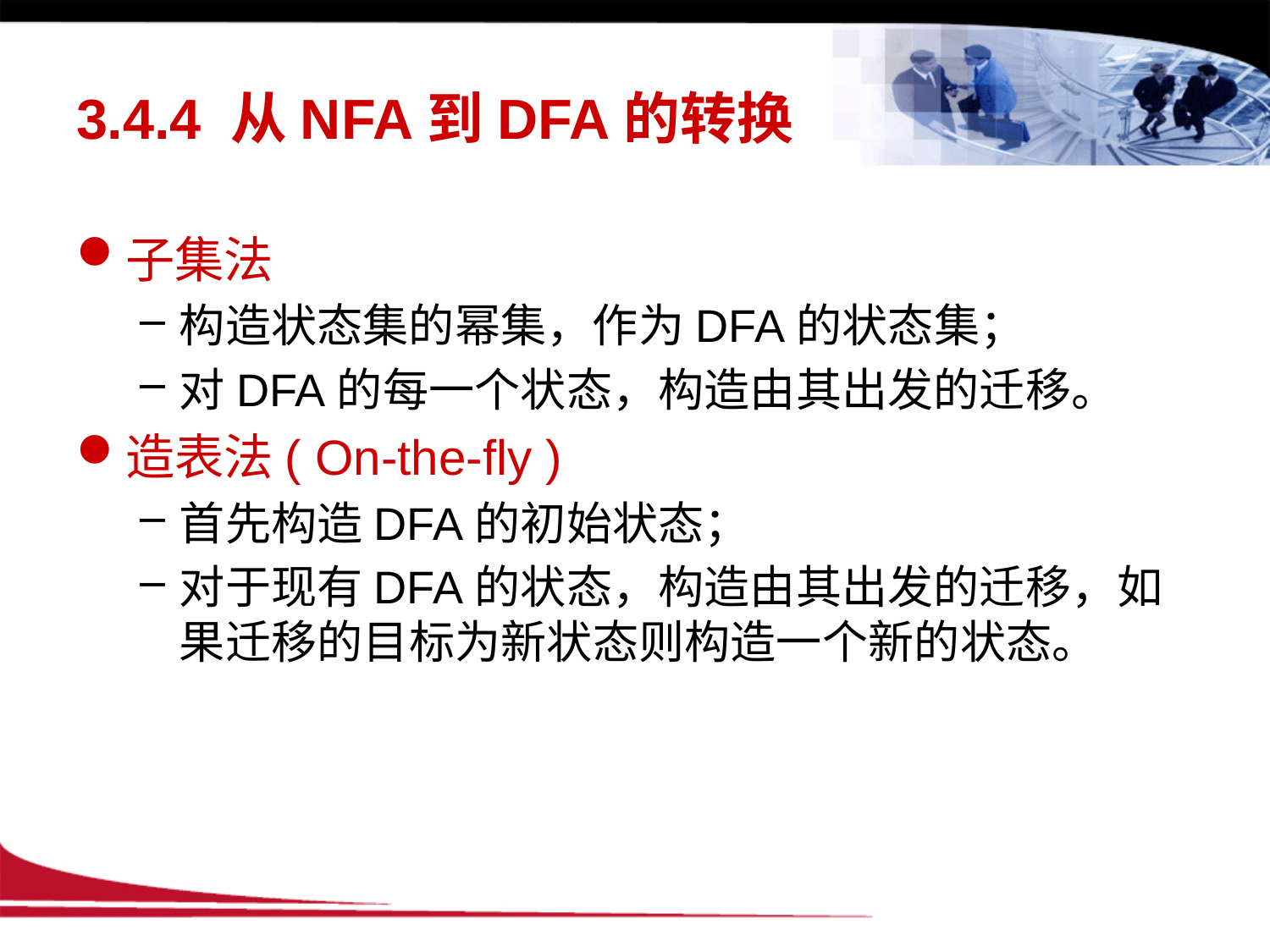

# 3.4.4 从NFA到DFA的转换
子集法
构造状态集的幂集，作为DFA的状态集；
对DFA的每一个状态，构造由其出发的迁移。
造表法( On-the-fly )
首先构造DFA的初始状态；
对于现有DFA的状态，构造由其出发的迁移，如果迁移的目标为新状态则构造一个新的状态。